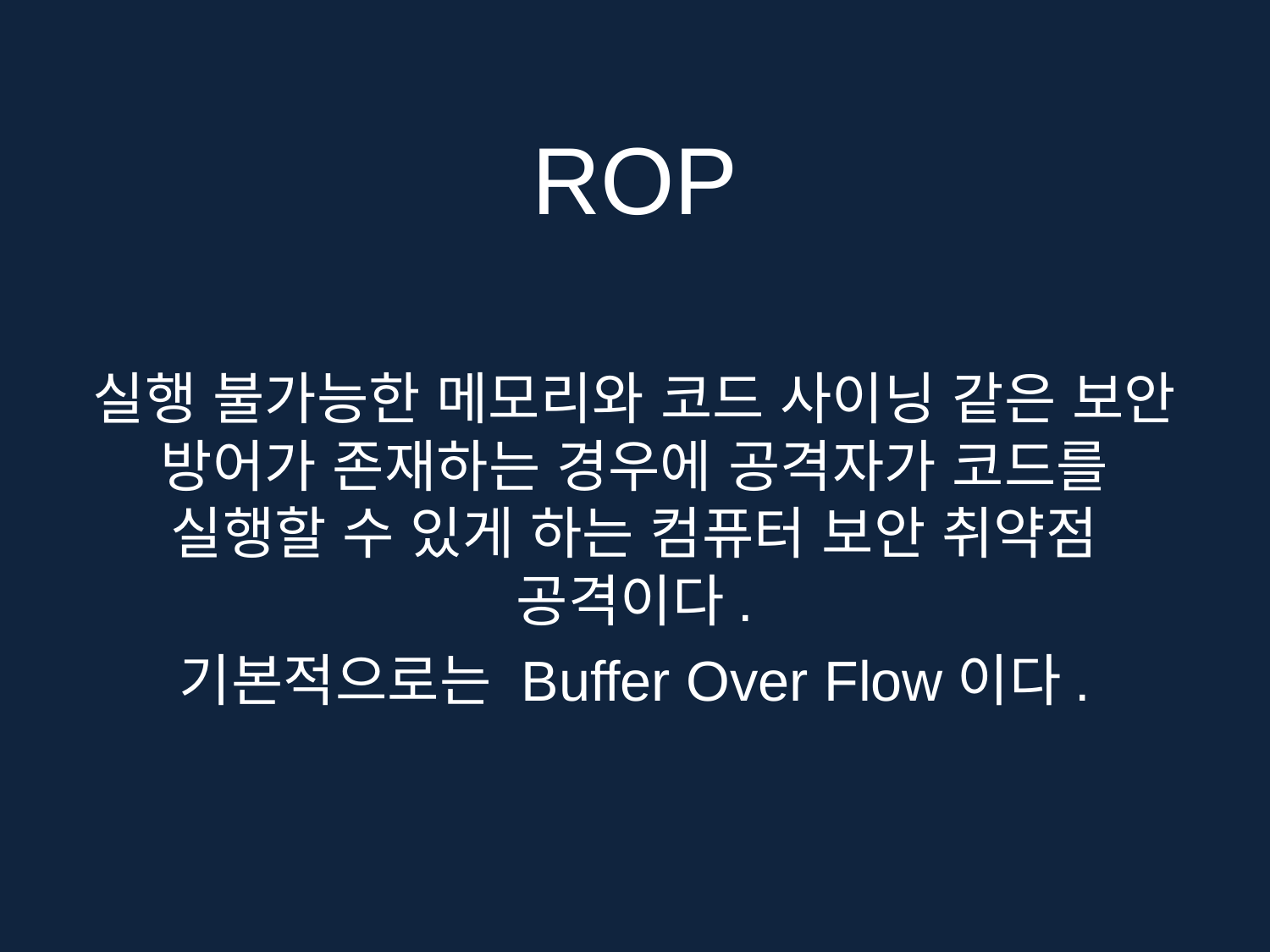

# ROP
실행 불가능한 메모리와 코드 사이닝 같은 보안 방어가 존재하는 경우에 공격자가 코드를 실행할 수 있게 하는 컴퓨터 보안 취약점 공격이다.
기본적으로는 Buffer Over Flow이다.